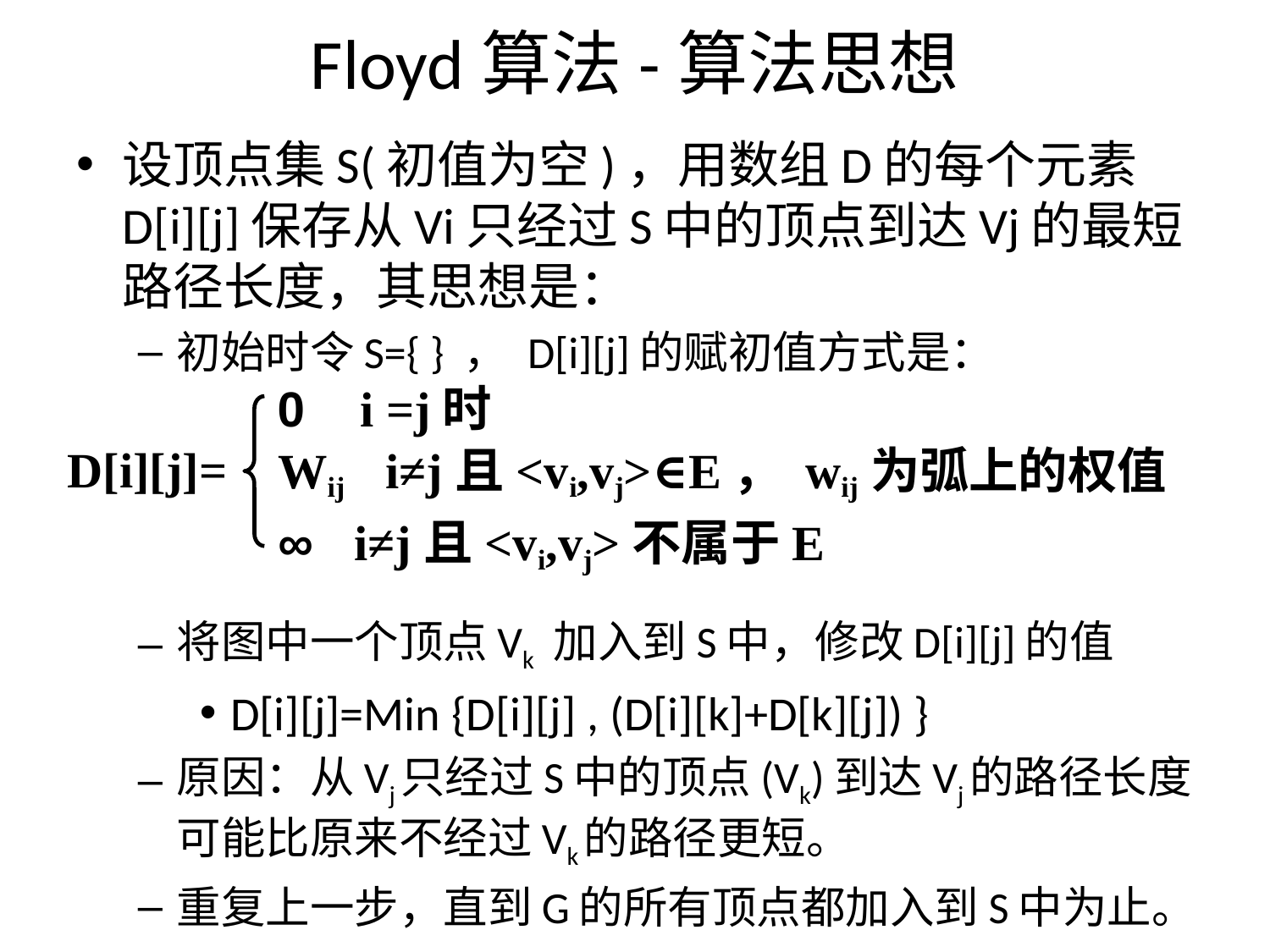

# Floyd算法-算法思想
设顶点集S(初值为空)，用数组D的每个元素D[i][j]保存从Vi只经过S中的顶点到达Vj的最短路径长度，其思想是：
初始时令S={ } ， D[i][j]的赋初值方式是：

将图中一个顶点Vk 加入到S中，修改D[i][j]的值
D[i][j]=Min {D[i][j] , (D[i][k]+D[k][j]) }
原因：从Vj只经过S中的顶点(Vk)到达Vj的路径长度可能比原来不经过Vk的路径更短。
重复上一步，直到G的所有顶点都加入到S中为止。

0    i =j时

D[i][j]=
Wij     i≠j且<vi,vj>∈E， wij为弧上的权值
∞   i≠j且<vi,vj>不属于E